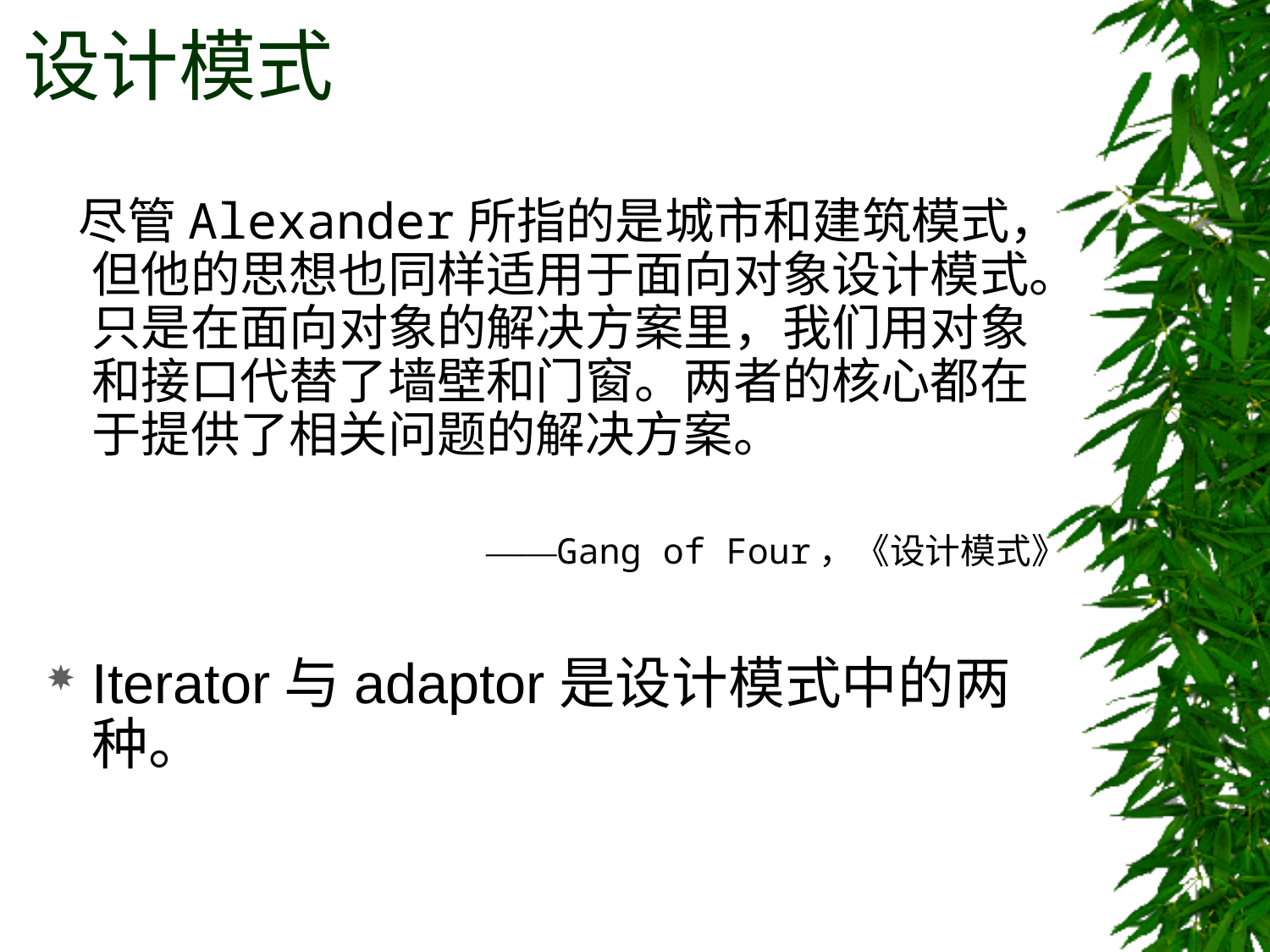

# 设计模式
  尽管Alexander所指的是城市和建筑模式，但他的思想也同样适用于面向对象设计模式。只是在面向对象的解决方案里，我们用对象和接口代替了墙壁和门窗。两者的核心都在于提供了相关问题的解决方案。

——Gang of Four，《设计模式》

Iterator与adaptor是设计模式中的两种。